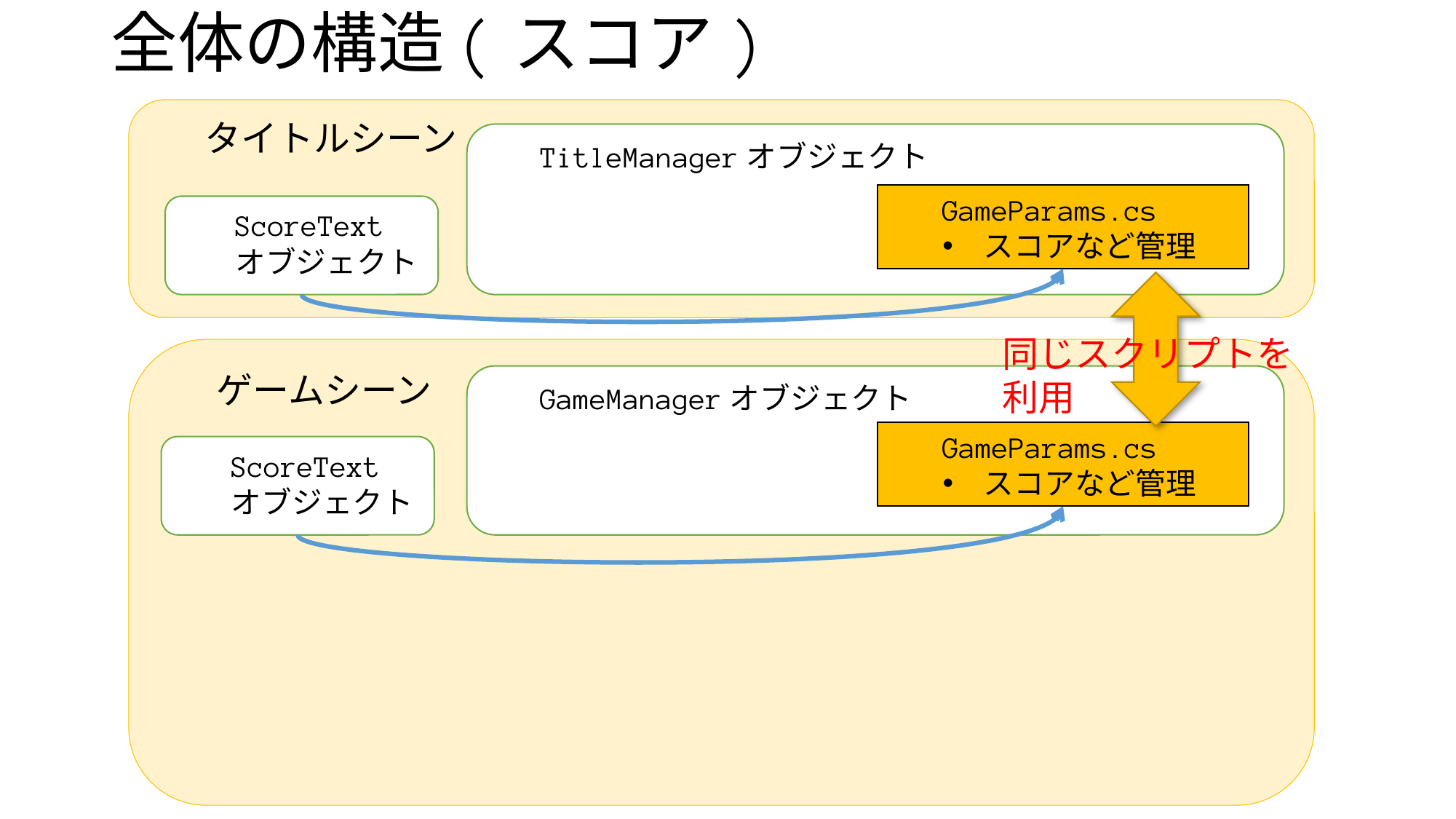

# 全体の構造(スコア)
タイトルシーン
TitleManagerオブジェクト
GameParams.cs
スコアなど管理
ScoreText
オブジェクト

同じスクリプトを利用
ゲームシーン
GameManagerオブジェクト
GameParams.cs
スコアなど管理
ScoreText
オブジェクト